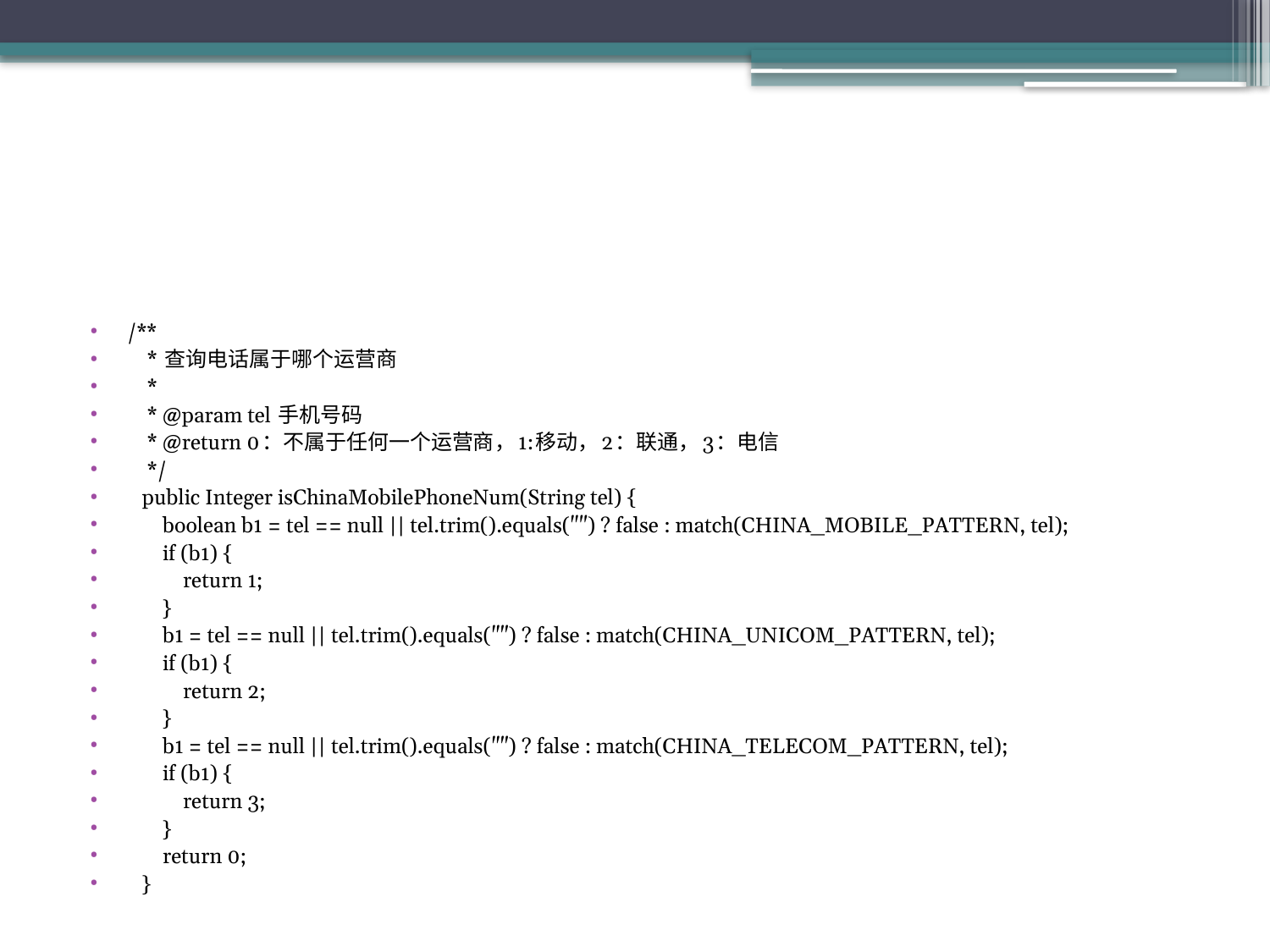

#
 /**
     * 查询电话属于哪个运营商
     *
     * @param tel 手机号码
     * @return 0：不属于任何一个运营商，1:移动，2：联通，3：电信
     */
    public Integer isChinaMobilePhoneNum(String tel) {
        boolean b1 = tel == null || tel.trim().equals("") ? false : match(CHINA_MOBILE_PATTERN, tel);
        if (b1) {
            return 1;
        }
        b1 = tel == null || tel.trim().equals("") ? false : match(CHINA_UNICOM_PATTERN, tel);
        if (b1) {
            return 2;
        }
        b1 = tel == null || tel.trim().equals("") ? false : match(CHINA_TELECOM_PATTERN, tel);
        if (b1) {
            return 3;
        }
        return 0;
    }